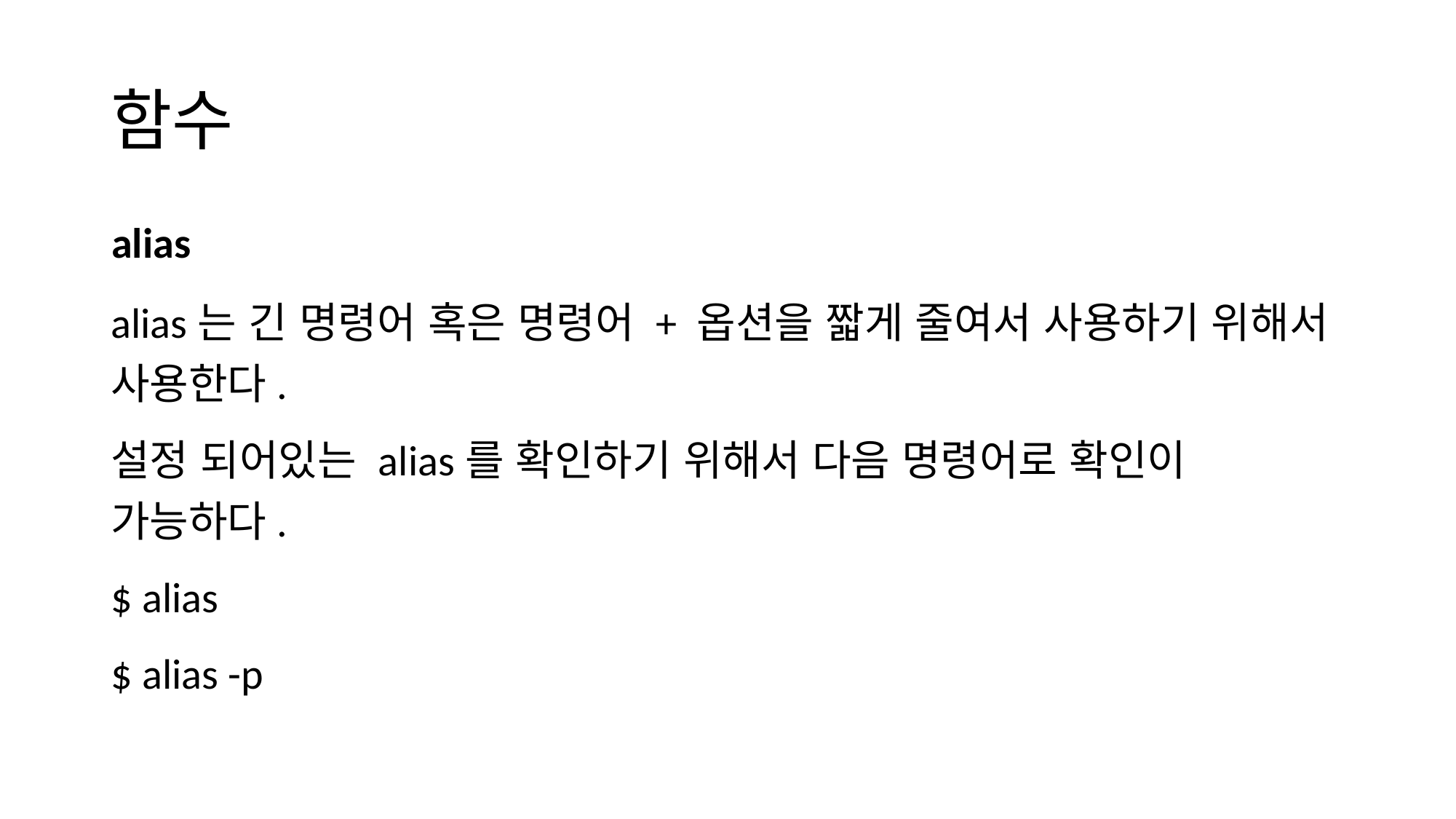

# 함수
alias
alias는 긴 명령어 혹은 명령어 + 옵션을 짧게 줄여서 사용하기 위해서 사용한다.
설정 되어있는 alias를 확인하기 위해서 다음 명령어로 확인이 가능하다.
$ alias
$ alias -p